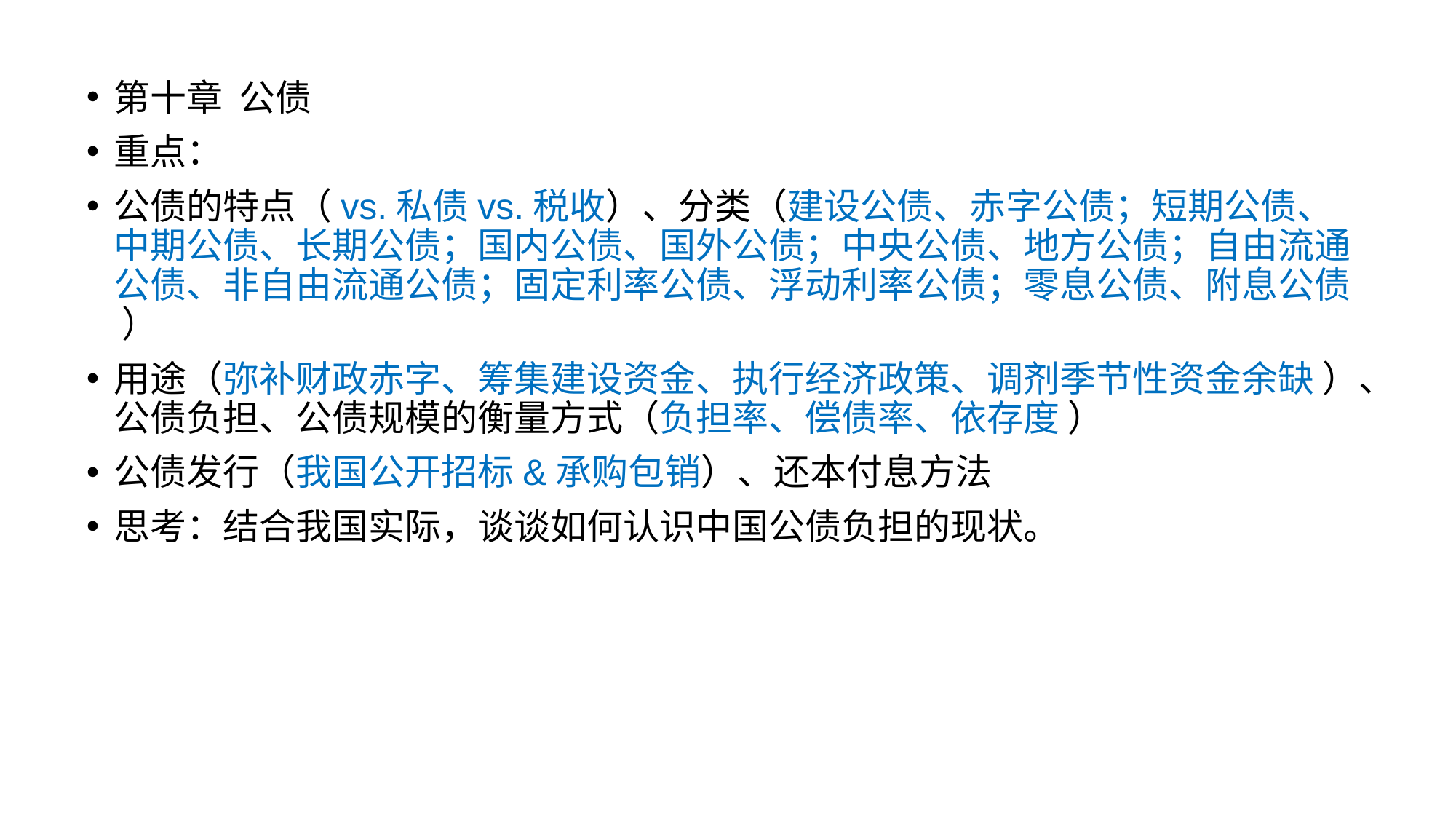

第十章  公债
重点：
公债的特点（vs.私债vs.税收）、分类（建设公债、赤字公债；短期公债、中期公债、长期公债；国内公债、国外公债；中央公债、地方公债；自由流通公债、非自由流通公债；固定利率公债、浮动利率公债；零息公债、附息公债 ）
用途（弥补财政赤字、筹集建设资金、执行经济政策、调剂季节性资金余缺 ）、公债负担、公债规模的衡量方式（负担率、偿债率、依存度 ）
公债发行（我国公开招标&承购包销）、还本付息方法
思考：结合我国实际，谈谈如何认识中国公债负担的现状。